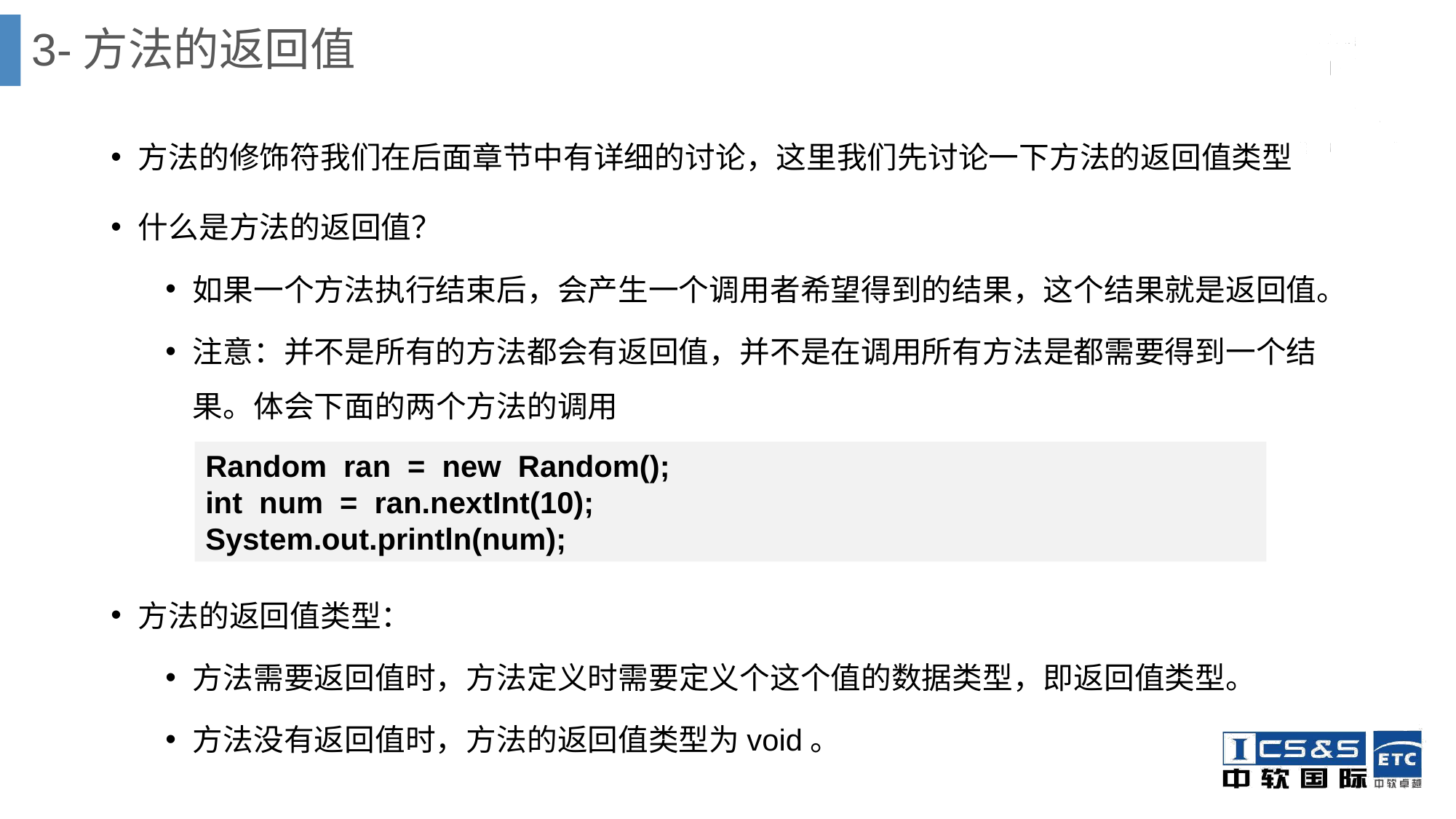

# 3-方法的返回值
方法的修饰符我们在后面章节中有详细的讨论，这里我们先讨论一下方法的返回值类型
什么是方法的返回值？
如果一个方法执行结束后，会产生一个调用者希望得到的结果，这个结果就是返回值。
注意：并不是所有的方法都会有返回值，并不是在调用所有方法是都需要得到一个结果。体会下面的两个方法的调用

方法的返回值类型：
方法需要返回值时，方法定义时需要定义个这个值的数据类型，即返回值类型。
方法没有返回值时，方法的返回值类型为void。
Random  ran  =  new  Random();
int  num  =  ran.nextInt(10);
System.out.println(num);